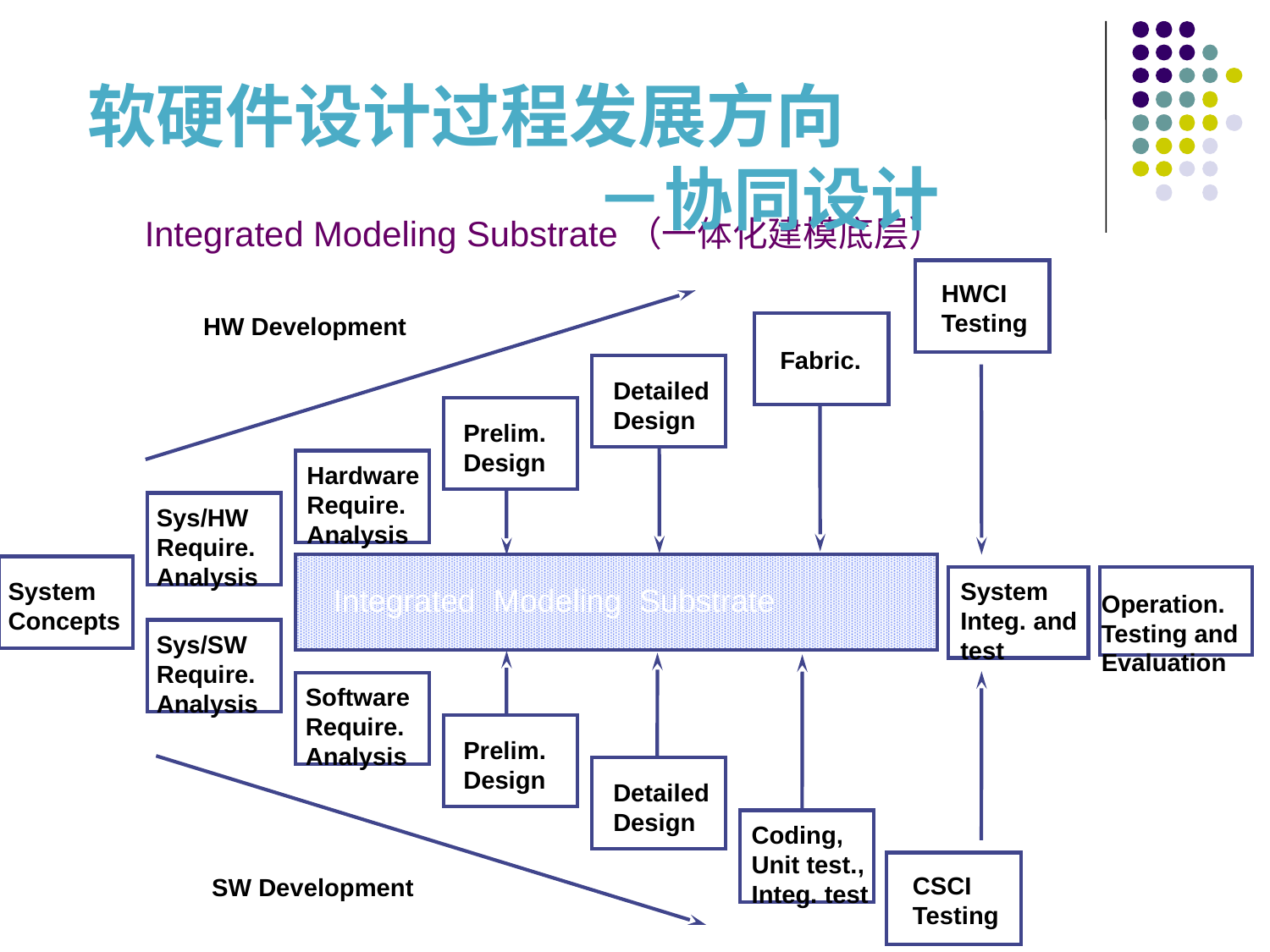

# 软硬件设计过程发展方向 －协同设计
Integrated Modeling Substrate（一体化建模底层）

HWCI
Testing

System
Integ. and
test

CSCI
Testing

HW Development

SW Development

Fabric.

Coding,
Unit test.,
Integ. test

Detailed
Design

Detailed
Design

Prelim.
Design

Prelim.
Design

Hardware
Require.
Analysis

Software
Require.
Analysis

Sys/HW
Require.
Analysis

Sys/SW
Require.
Analysis
Integrated  Modeling  Substrate

System
Concepts

Operation.
Testing and
Evaluation